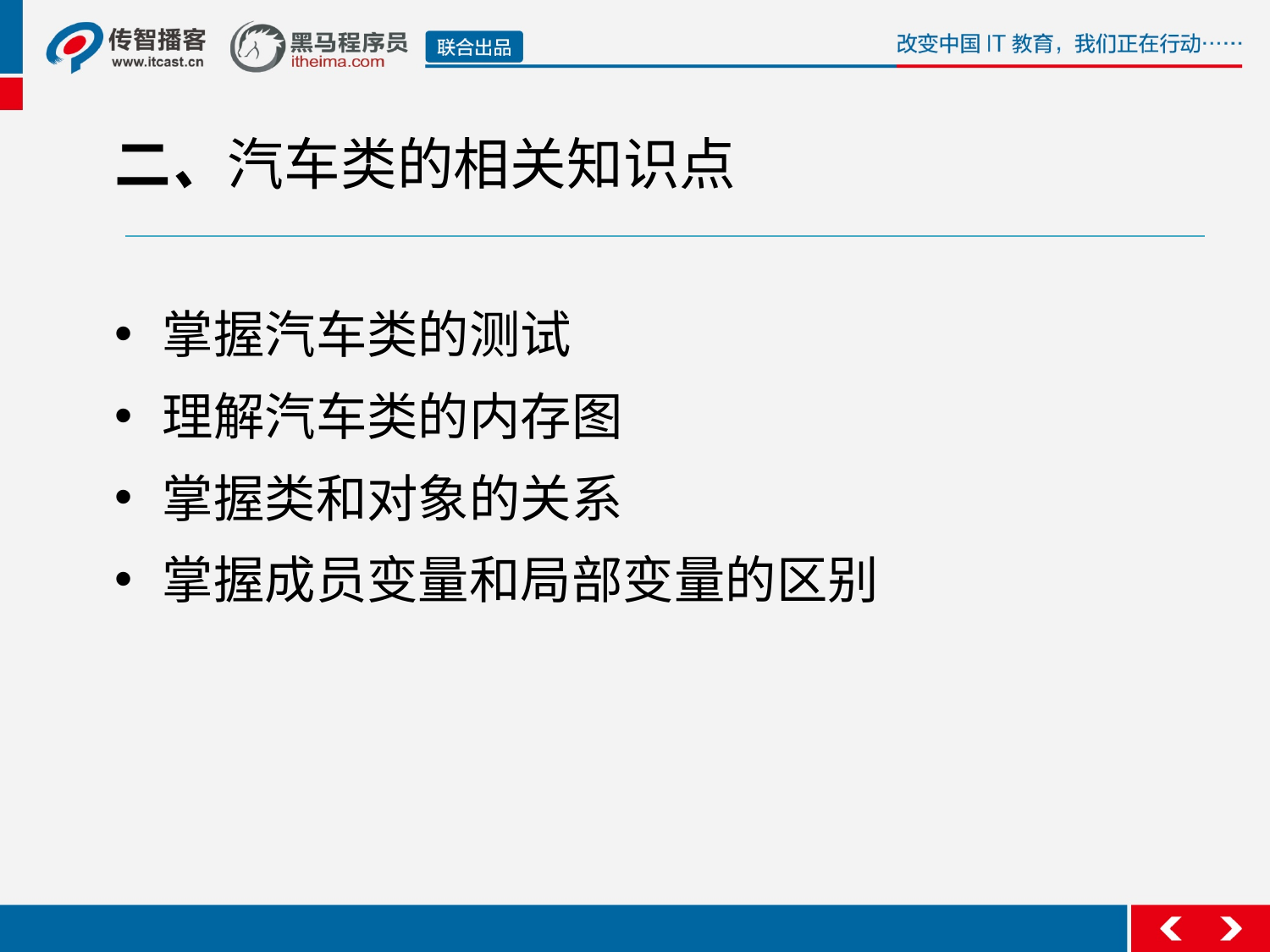

二、汽车类的相关知识点
掌握汽车类的测试
理解汽车类的内存图
掌握类和对象的关系
掌握成员变量和局部变量的区别